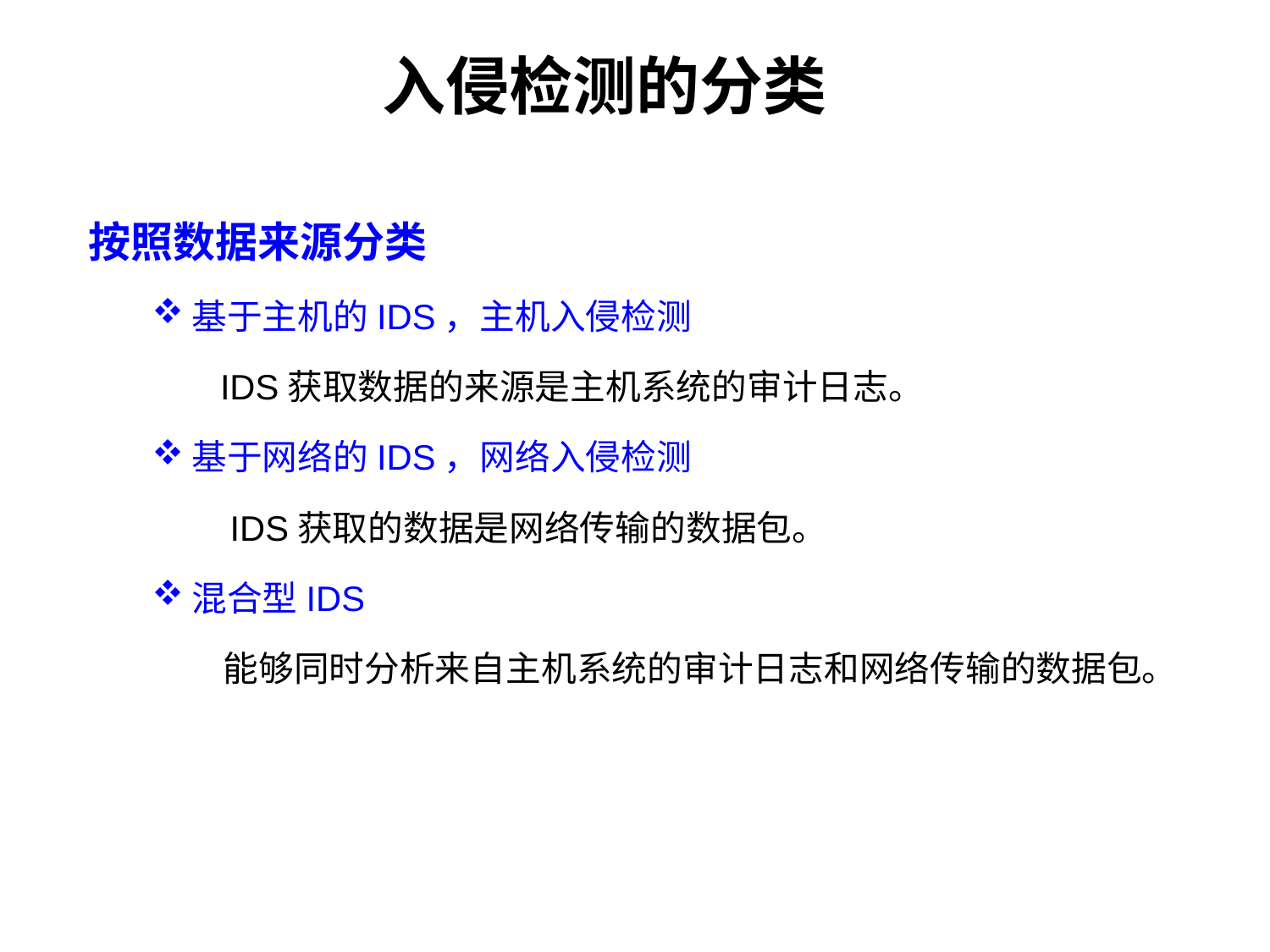

# 入侵检测的分类
按照数据来源分类
基于主机的IDS，主机入侵检测
       IDS获取数据的来源是主机系统的审计日志。
基于网络的IDS，网络入侵检测
        IDS获取的数据是网络传输的数据包。
混合型IDS
        能够同时分析来自主机系统的审计日志和网络传输的数据包。